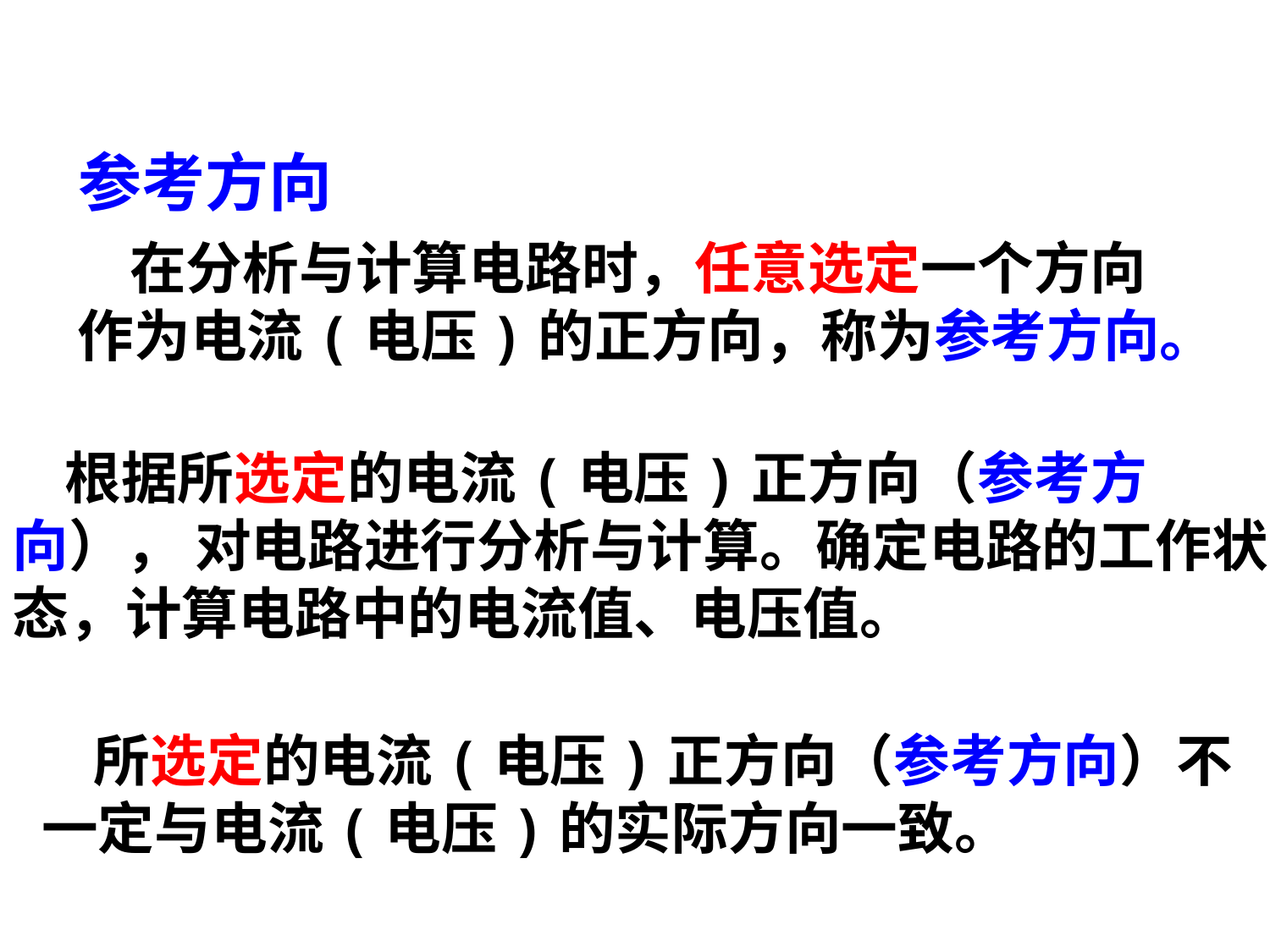

参考方向
   在分析与计算电路时，任意选定一个方向作为电流(电压)的正方向，称为参考方向。
   根据所选定的电流(电压)正方向（参考方向）， 对电路进行分析与计算。确定电路的工作状态，计算电路中的电流值、电压值。
   所选定的电流(电压)正方向（参考方向）不一定与电流(电压)的实际方向一致。